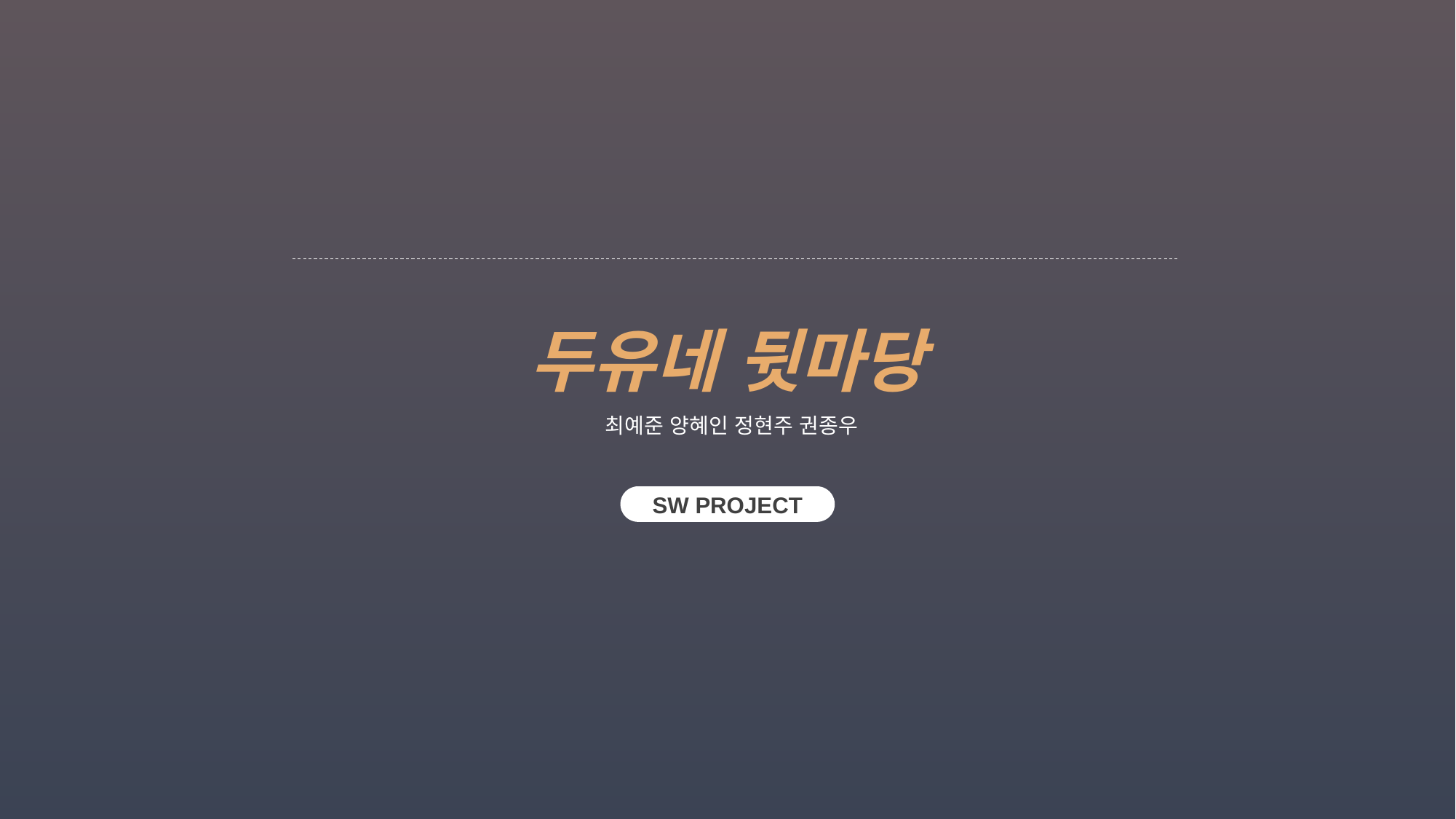

두유네 뒷마당
 최예준 양혜인 정현주 권종우
SW PROJECT